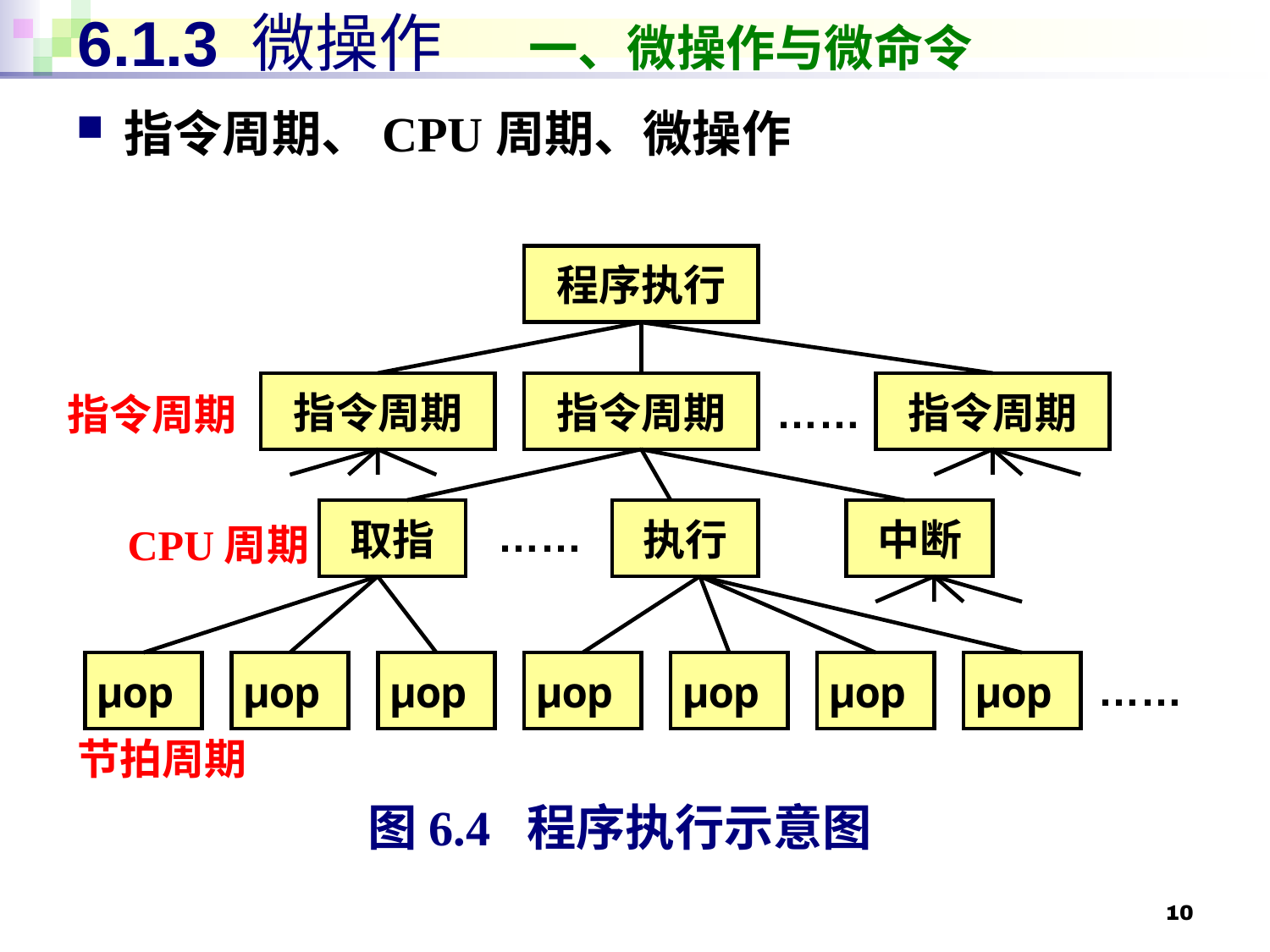

# 6.1.3 微操作      一、微操作与微命令
指令周期、CPU周期、微操作
程序执行

指令周期
指令周期
指令周期
……

取指
执行
中断
……

μop
μop
μop
μop
μop
μop
μop
……
指令周期
CPU周期
节拍周期
图6.4  程序执行示意图
10